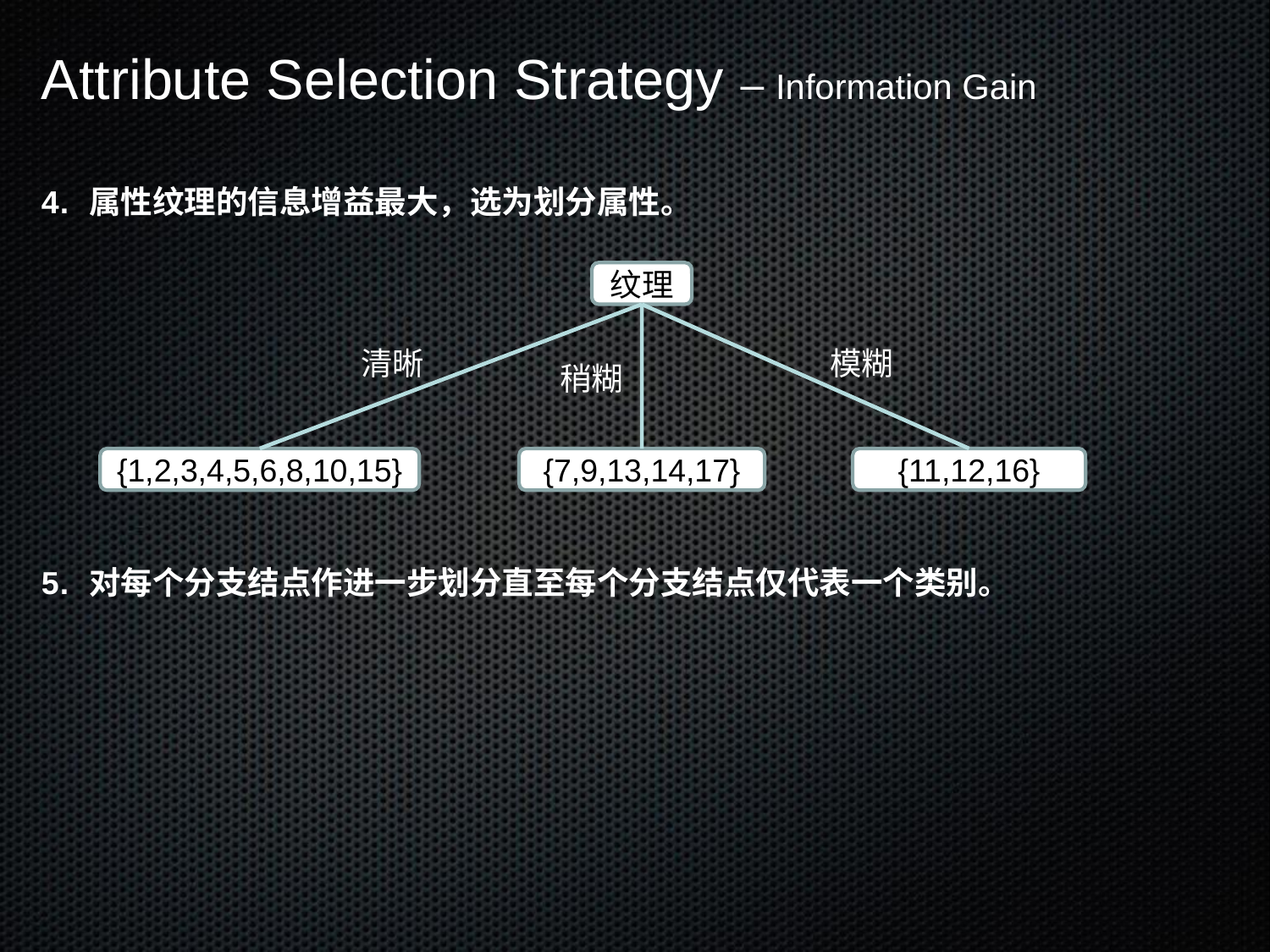

Attribute Selection Strategy – Information Gain
属性纹理的信息增益最大，选为划分属性。

对每个分支结点作进一步划分直至每个分支结点仅代表一个类别。
纹理
模糊
清晰
稍糊
{1,2,3,4,5,6,8,10,15}
{7,9,13,14,17}
{11,12,16}